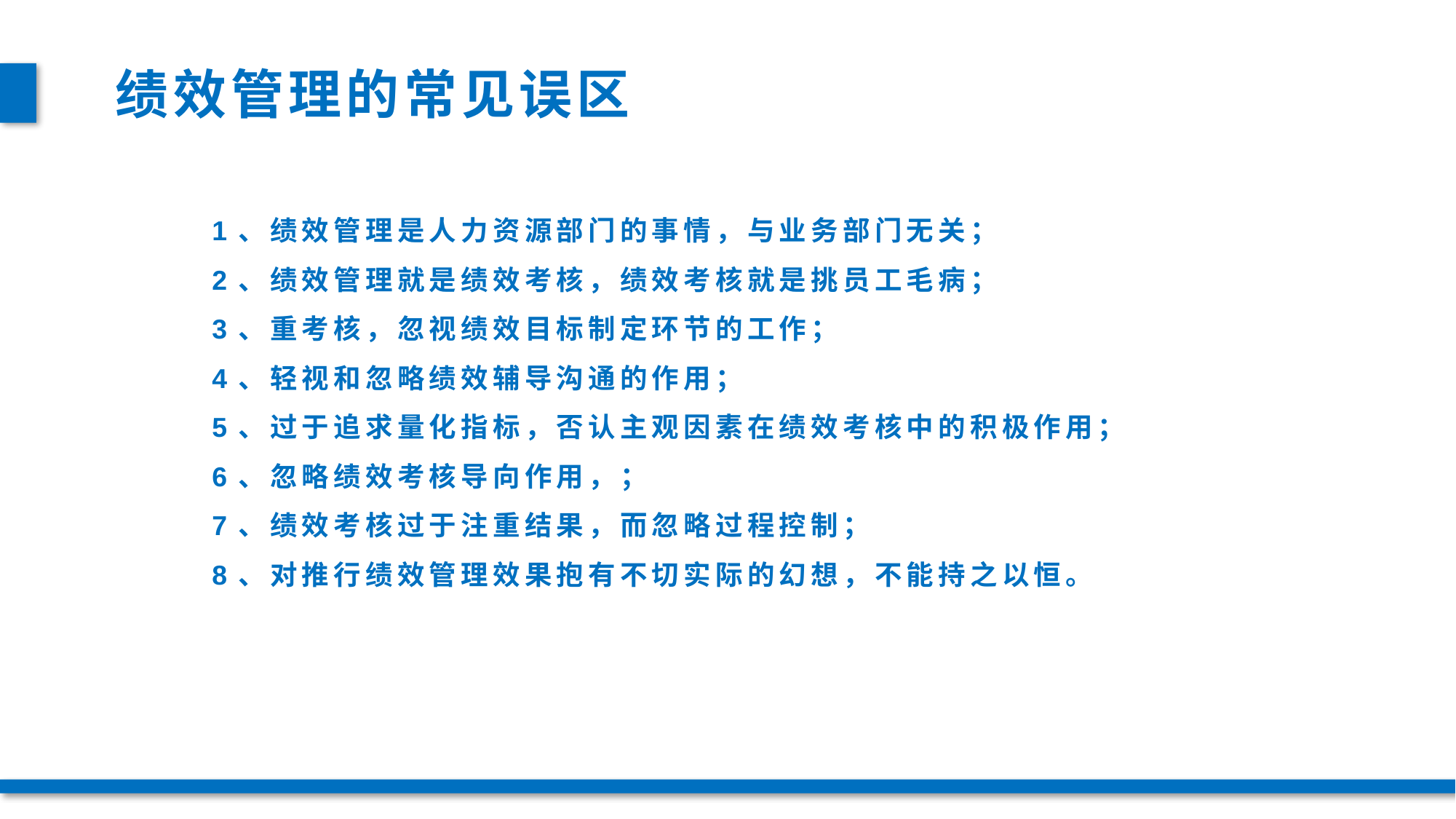

绩效管理的常见误区

1、绩效管理是人力资源部门的事情，与业务部门无关；
2、绩效管理就是绩效考核，绩效考核就是挑员工毛病；
3、重考核，忽视绩效目标制定环节的工作；
4、轻视和忽略绩效辅导沟通的作用；
5、过于追求量化指标，否认主观因素在绩效考核中的积极作用；
6、忽略绩效考核导向作用，；
7、绩效考核过于注重结果，而忽略过程控制；
8、对推行绩效管理效果抱有不切实际的幻想，不能持之以恒。